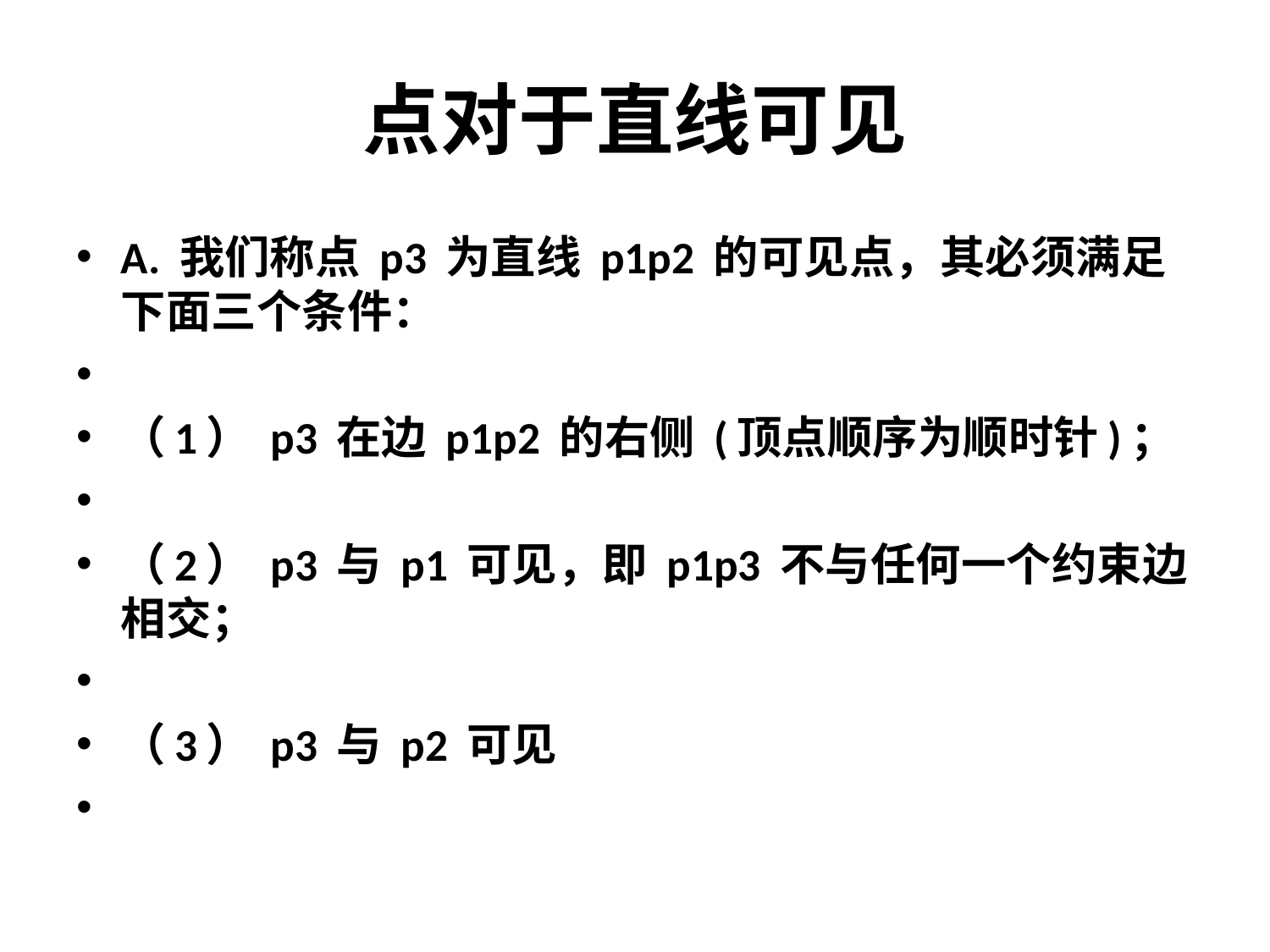

# 点对于直线可见
A. 我们称点 p3 为直线 p1p2 的可见点，其必须满足下面三个条件：

（1） p3 在边 p1p2 的右侧 (顶点顺序为顺时针)；

（2） p3 与 p1 可见，即 p1p3 不与任何一个约束边相交；

（3） p3 与 p2 可见